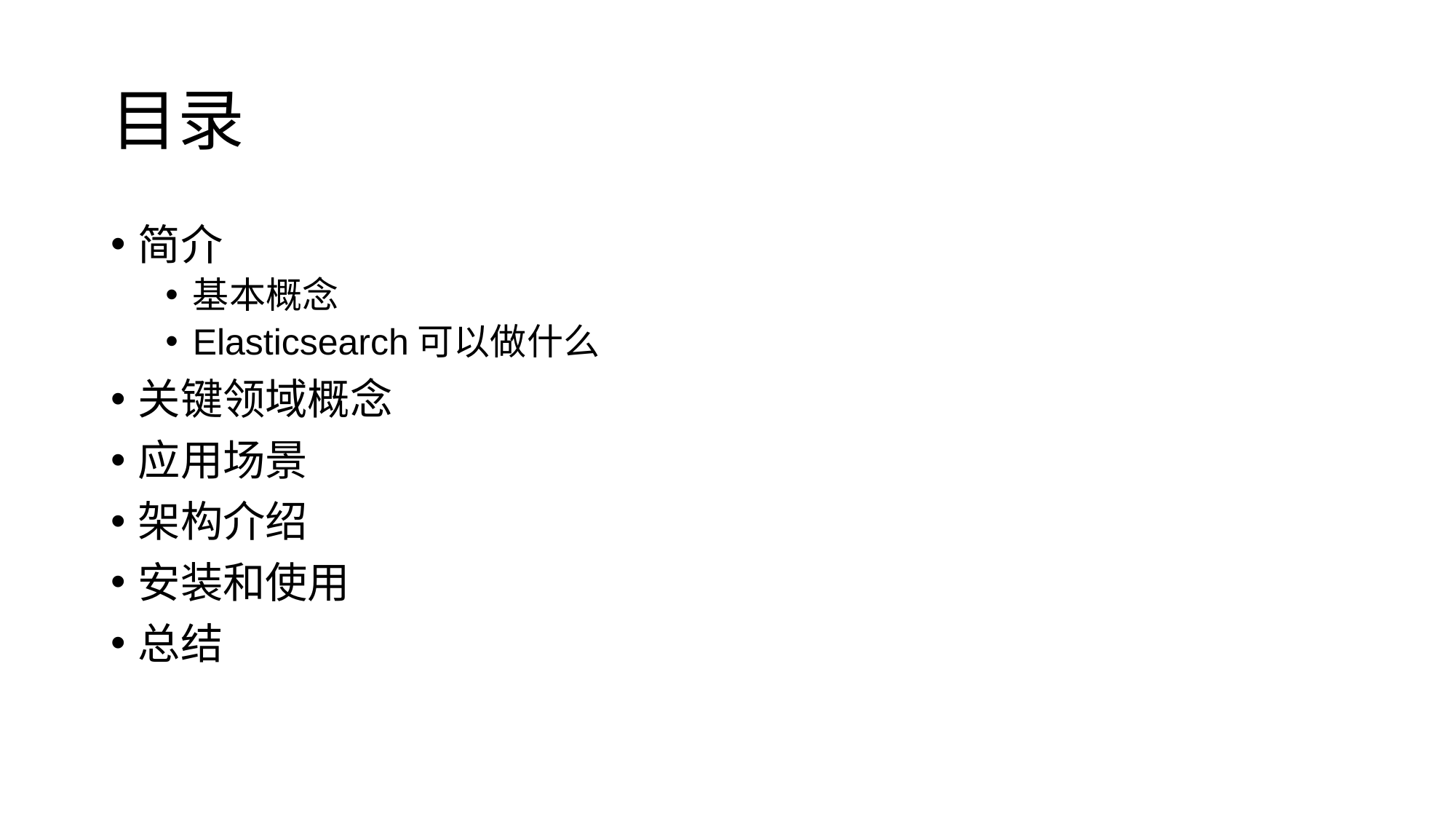

# 目录
简介
基本概念
Elasticsearch可以做什么
关键领域概念
应用场景
架构介绍
安装和使用
总结